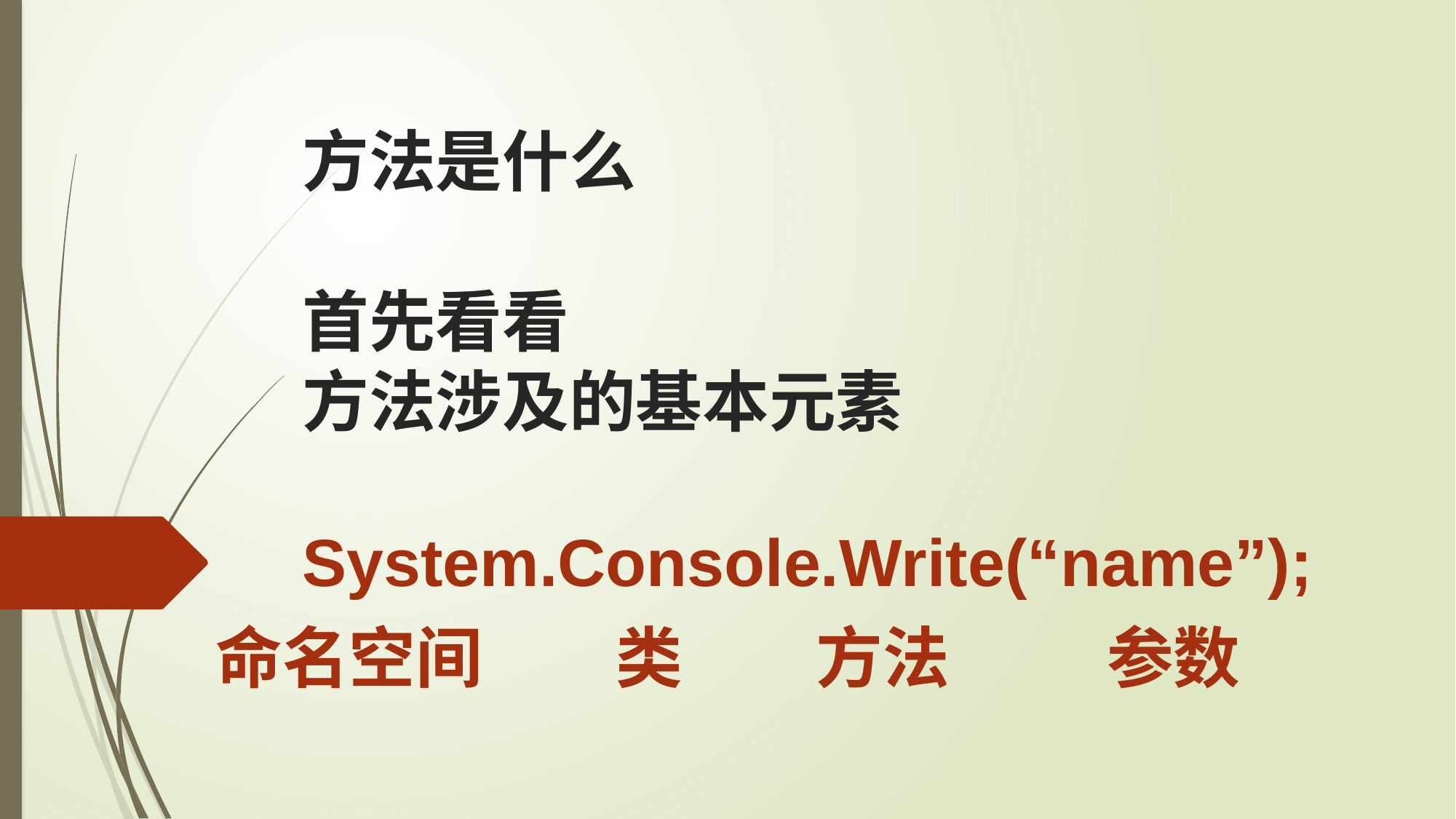

方法是什么

首先看看
方法涉及的基本元素

System.Console.Write(“name”);
命名空间
类
方法
参数